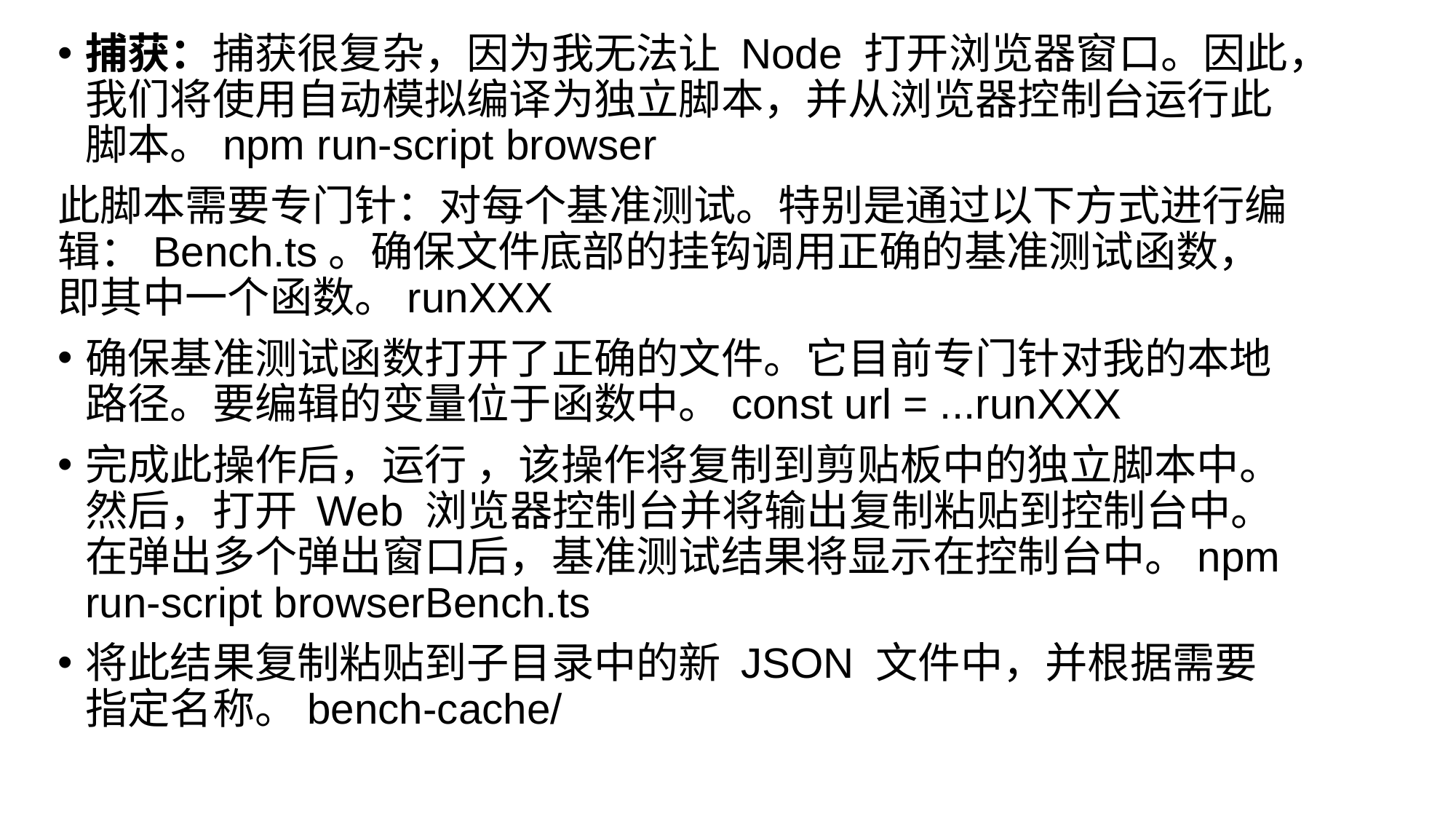

捕获：捕获很复杂，因为我无法让 Node 打开浏览器窗口。因此，我们将使用自动模拟编译为独立脚本，并从浏览器控制台运行此脚本。npm run-script browser
此脚本需要专门针：对每个基准测试。特别是通过以下方式进行编辑：Bench.ts。确保文件底部的挂钩调用正确的基准测试函数，即其中一个函数。runXXX
确保基准测试函数打开了正确的文件。它目前专门针对我的本地路径。要编辑的变量位于函数中。const url = ...runXXX
完成此操作后，运行 ，该操作将复制到剪贴板中的独立脚本中。然后，打开 Web 浏览器控制台并将输出复制粘贴到控制台中。在弹出多个弹出窗口后，基准测试结果将显示在控制台中。npm run-script browserBench.ts
将此结果复制粘贴到子目录中的新 JSON 文件中，并根据需要指定名称。bench-cache/